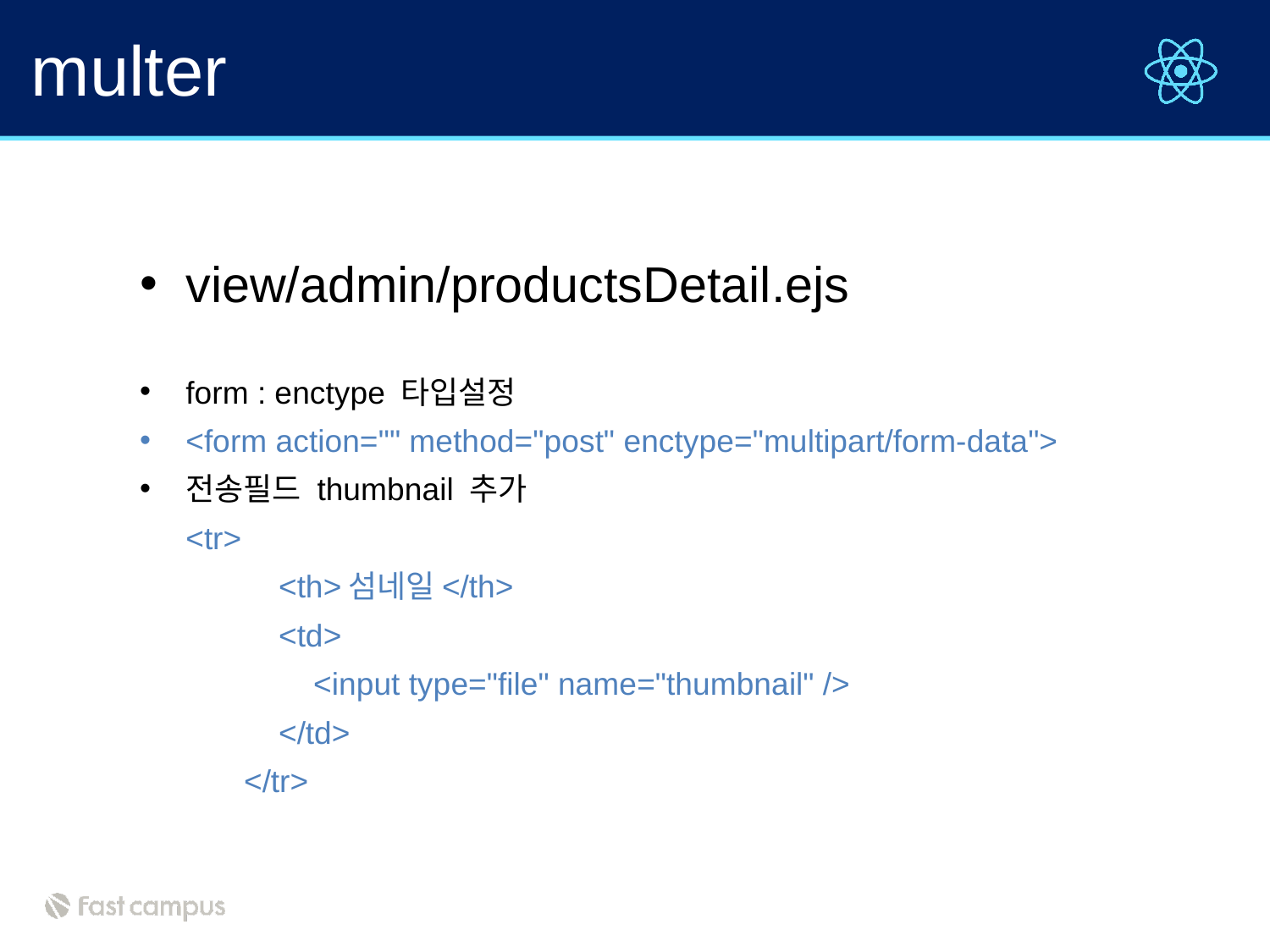

# multer
view/admin/productsDetail.ejs

form : enctype 타입설정
<form action="" method="post" enctype="multipart/form-data">
전송필드 thumbnail 추가
		<tr>
                <th>섬네일</th>
                <td>
                    <input type="file" name="thumbnail" />
                </td>
            </tr>